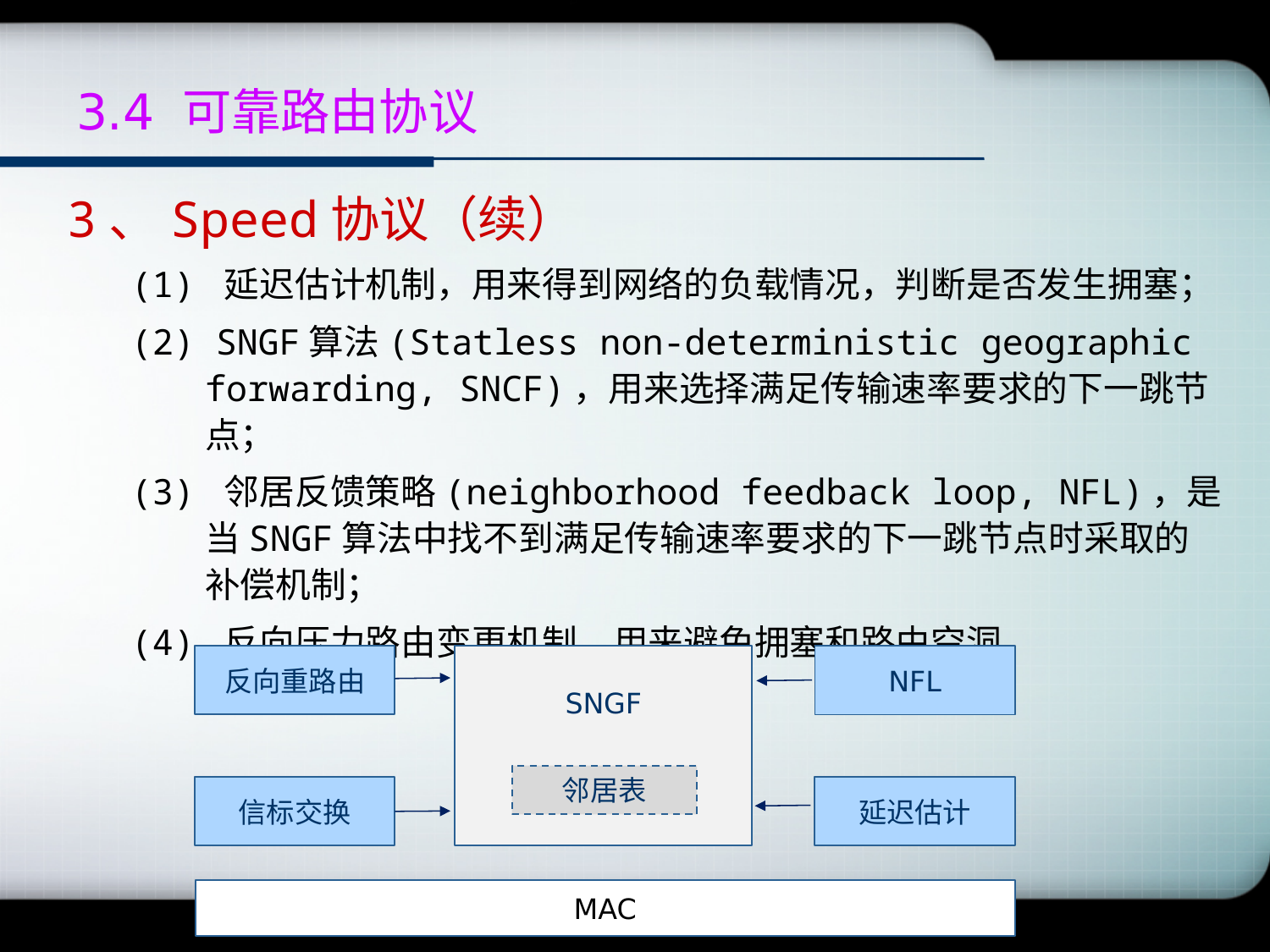

# 3.4 可靠路由协议
3、Speed协议（续）
(1) 延迟估计机制，用来得到网络的负载情况，判断是否发生拥塞；
(2) SNGF算法(Statless non-deterministic geographic forwarding, SNCF)，用来选择满足传输速率要求的下一跳节点；
(3) 邻居反馈策略(neighborhood feedback loop, NFL)，是当SNGF算法中找不到满足传输速率要求的下一跳节点时采取的补偿机制；
(4) 反向压力路由变更机制，用来避免拥塞和路由空洞。
反向重路由

SNGF
NFL
邻居表
信标交换
延迟估计
MAC